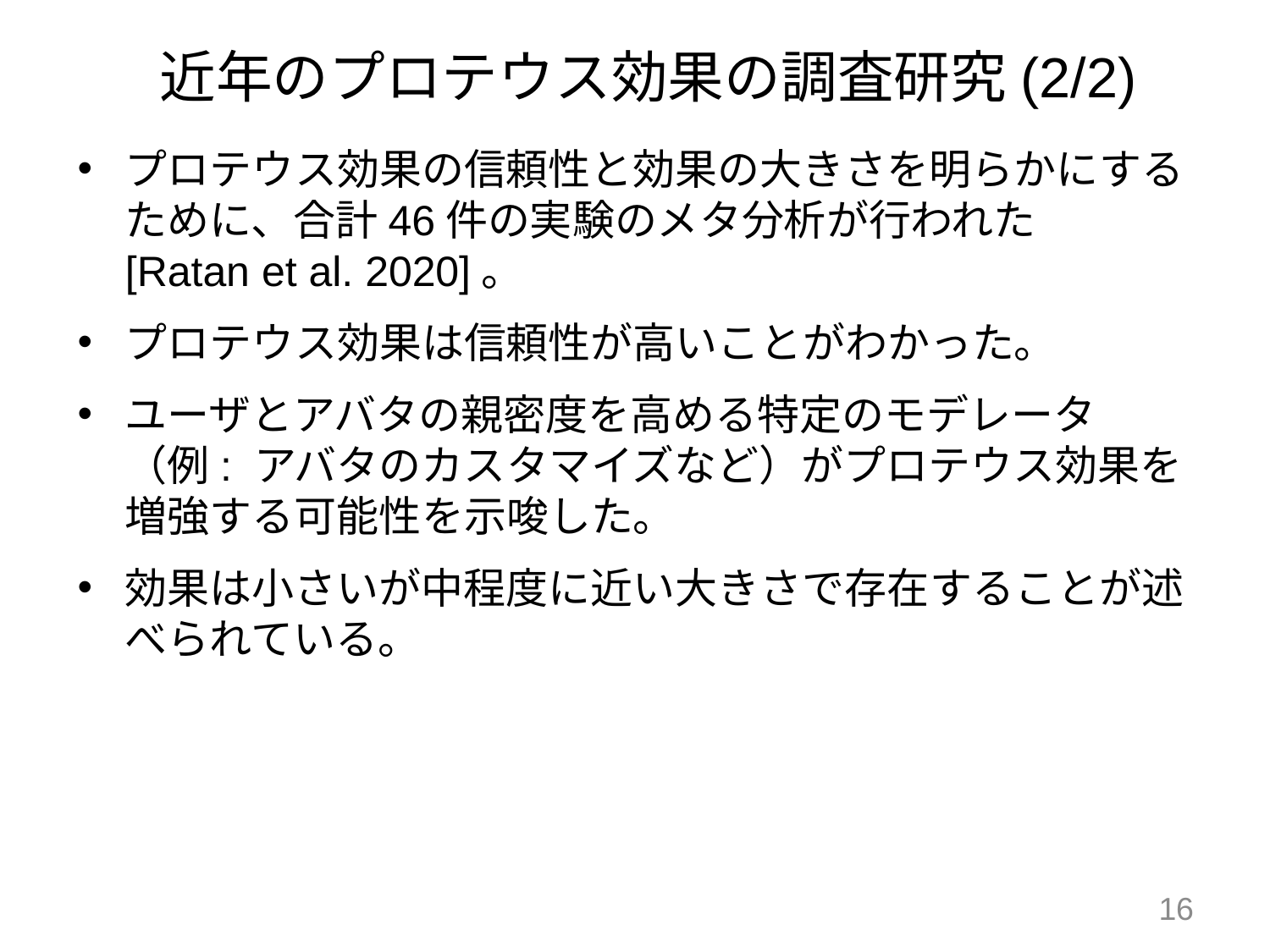

# 近年のプロテウス効果の調査研究(2/2)
プロテウス効果の信頼性と効果の大きさを明らかにするために、合計46件の実験のメタ分析が行われた
[Ratan et al. 2020]。
プロテウス効果は信頼性が高いことがわかった。
ユーザとアバタの親密度を高める特定のモデレータ（例: アバタのカスタマイズなど）がプロテウス効果を増強する可能性を示唆した。
効果は小さいが中程度に近い大きさで存在することが述べられている。

16